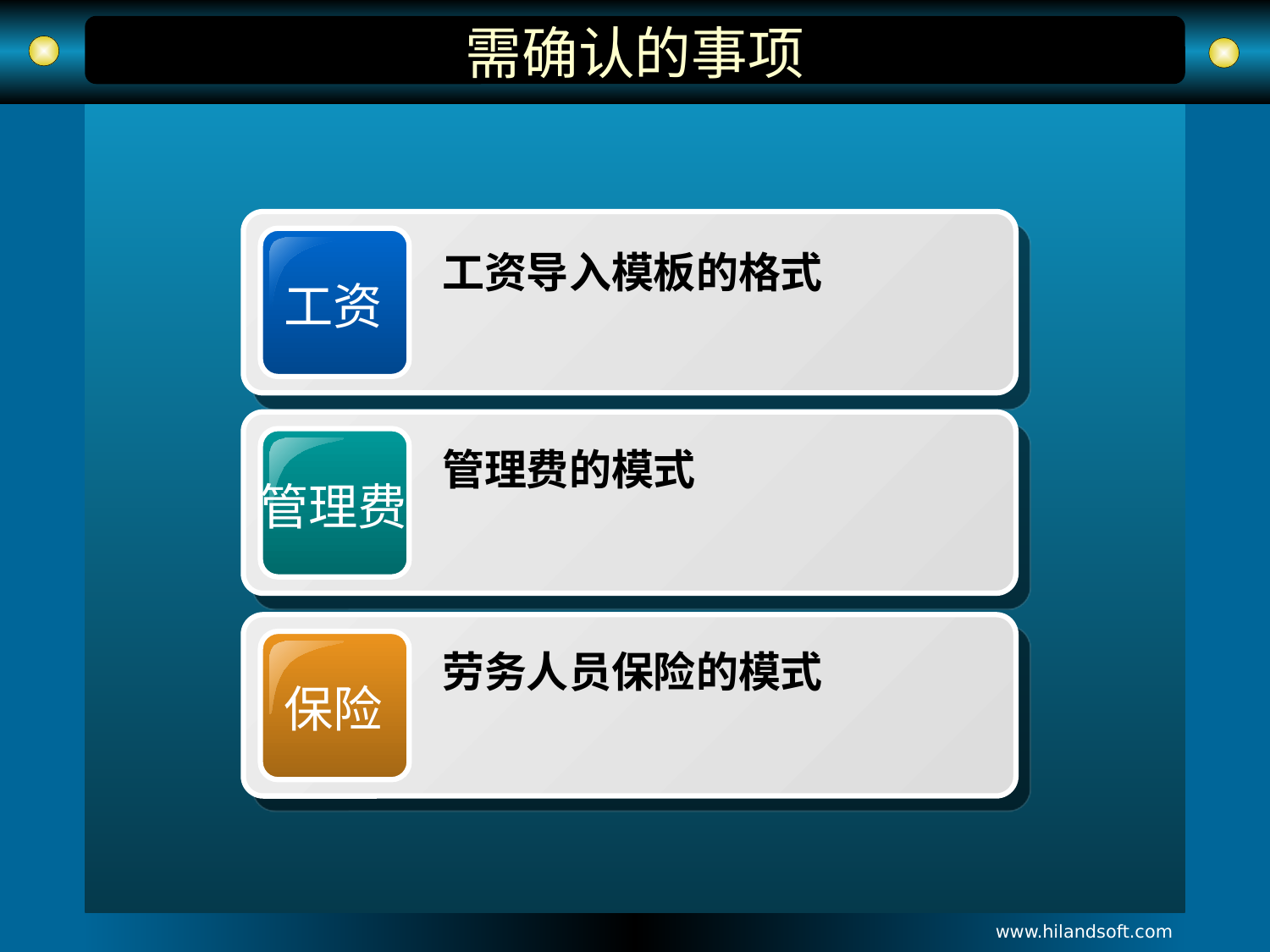

# 需确认的事项

工资导入模板的格式
工资

管理费的模式

管理费

劳务人员保险的模式

保险
www.hilandsoft.com